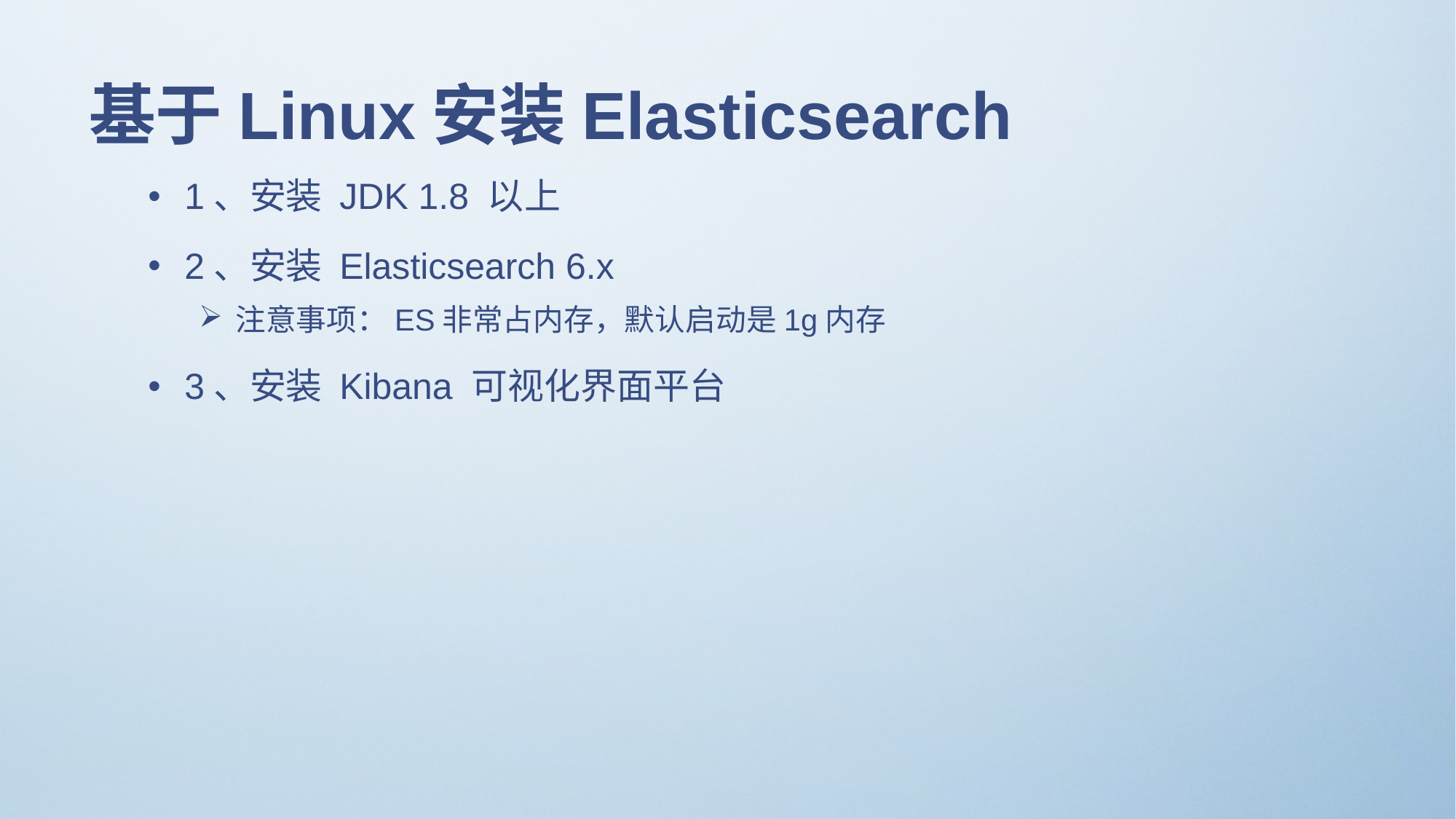

# 基于Linux安装Elasticsearch
1、安装 JDK 1.8 以上
2、安装 Elasticsearch 6.x
注意事项：ES非常占内存，默认启动是1g内存
3、安装 Kibana 可视化界面平台